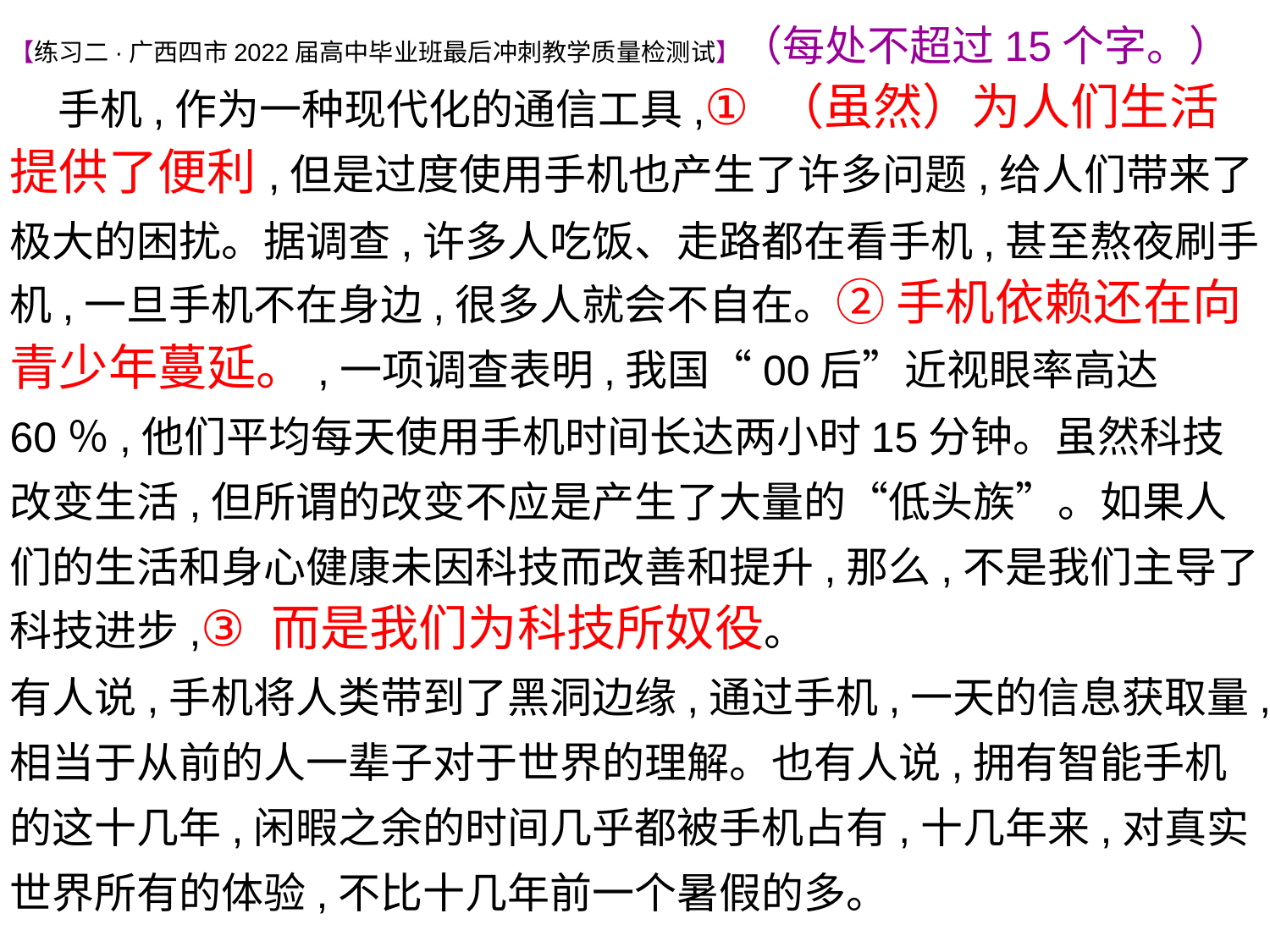

【练习二·广西四市2022届高中毕业班最后冲刺教学质量检测试】（每处不超过15个字。）
    手机,作为一种现代化的通信工具,① （虽然）为人们生活提供了便利,但是过度使用手机也产生了许多问题,给人们带来了极大的困扰。据调查,许多人吃饭、走路都在看手机,甚至熬夜刷手机,一旦手机不在身边,很多人就会不自在。② 手机依赖还在向青少年蔓延。,一项调查表明,我国“00后”近视眼率高达60％,他们平均每天使用手机时间长达两小时15分钟。虽然科技改变生活,但所谓的改变不应是产生了大量的“低头族”。如果人们的生活和身心健康未因科技而改善和提升,那么,不是我们主导了科技进步,③ 而是我们为科技所奴役。
有人说,手机将人类带到了黑洞边缘,通过手机,一天的信息获取量,相当于从前的人一辈子对于世界的理解。也有人说,拥有智能手机的这十几年,闲暇之余的时间几乎都被手机占有,十几年来,对真实世界所有的体验,不比十几年前一个暑假的多。